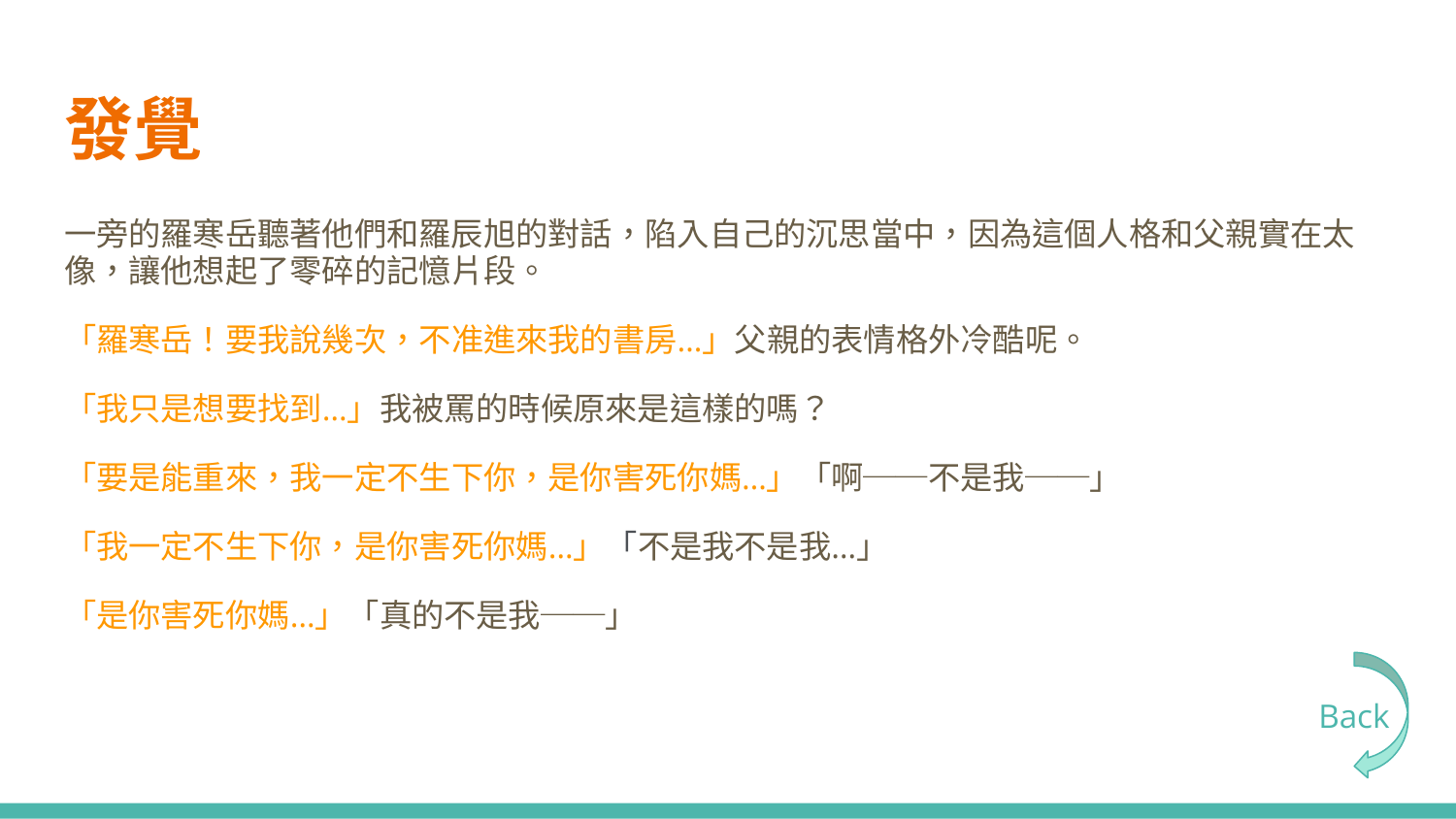

# 發覺
一旁的羅寒岳聽著他們和羅辰旭的對話，陷入自己的沉思當中，因為這個人格和父親實在太像，讓他想起了零碎的記憶片段。
「羅寒岳！要我說幾次，不准進來我的書房…」父親的表情格外冷酷呢。
「我只是想要找到…」我被罵的時候原來是這樣的嗎？
「要是能重來，我一定不生下你，是你害死你媽…」「啊──不是我──」
「我一定不生下你，是你害死你媽…」「不是我不是我…」
「是你害死你媽…」「真的不是我──」

Back